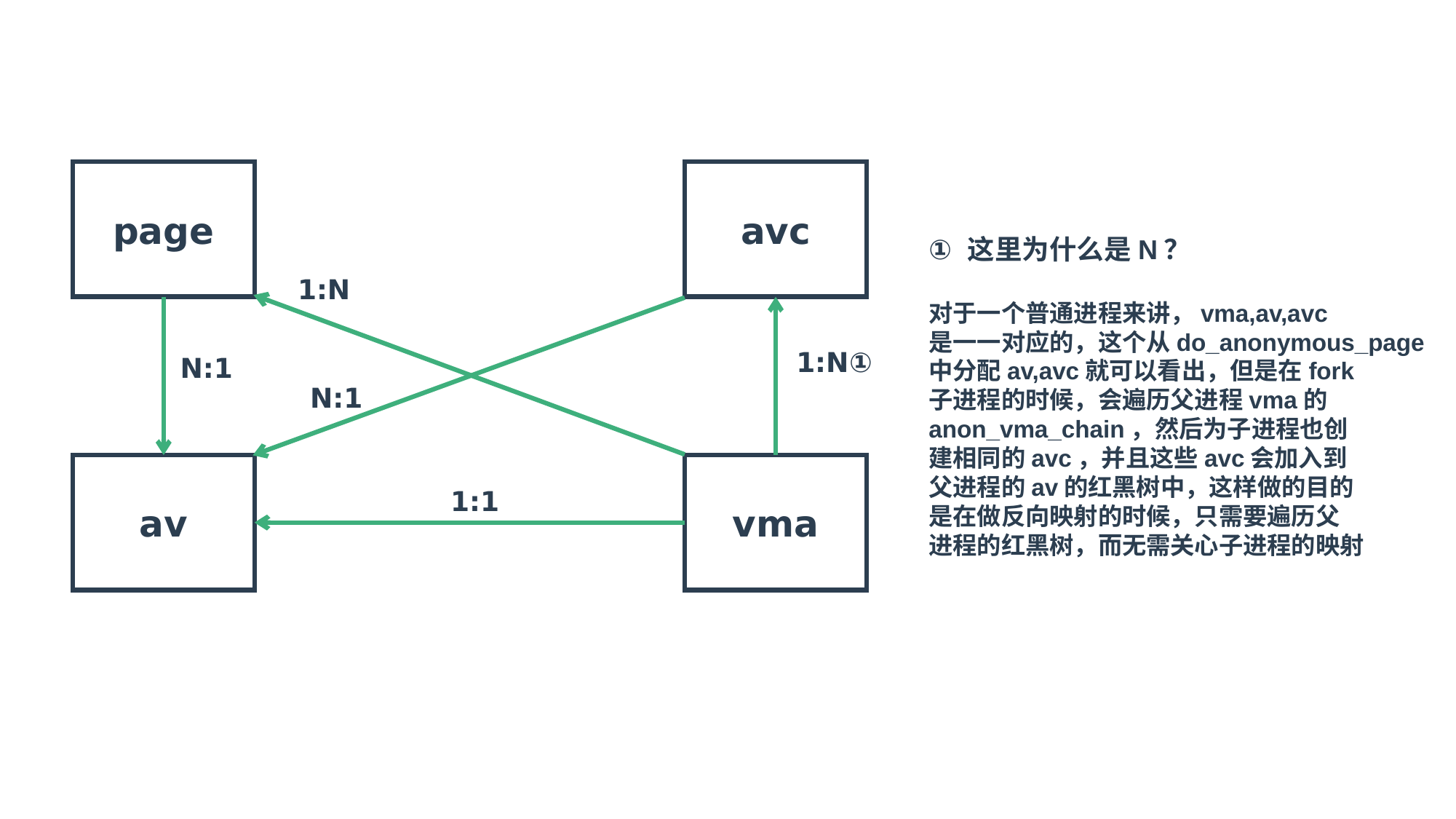

page
avc
① 这里为什么是N？

对于一个普通进程来讲，vma,av,avc
是一一对应的，这个从do_anonymous_page
中分配av,avc就可以看出，但是在fork
子进程的时候，会遍历父进程vma的
anon_vma_chain，然后为子进程也创
建相同的avc，并且这些avc会加入到
父进程的av的红黑树中，这样做的目的
是在做反向映射的时候，只需要遍历父
进程的红黑树，而无需关心子进程的映射
1:N
1:N①
N:1
N:1
av
vma
1:1